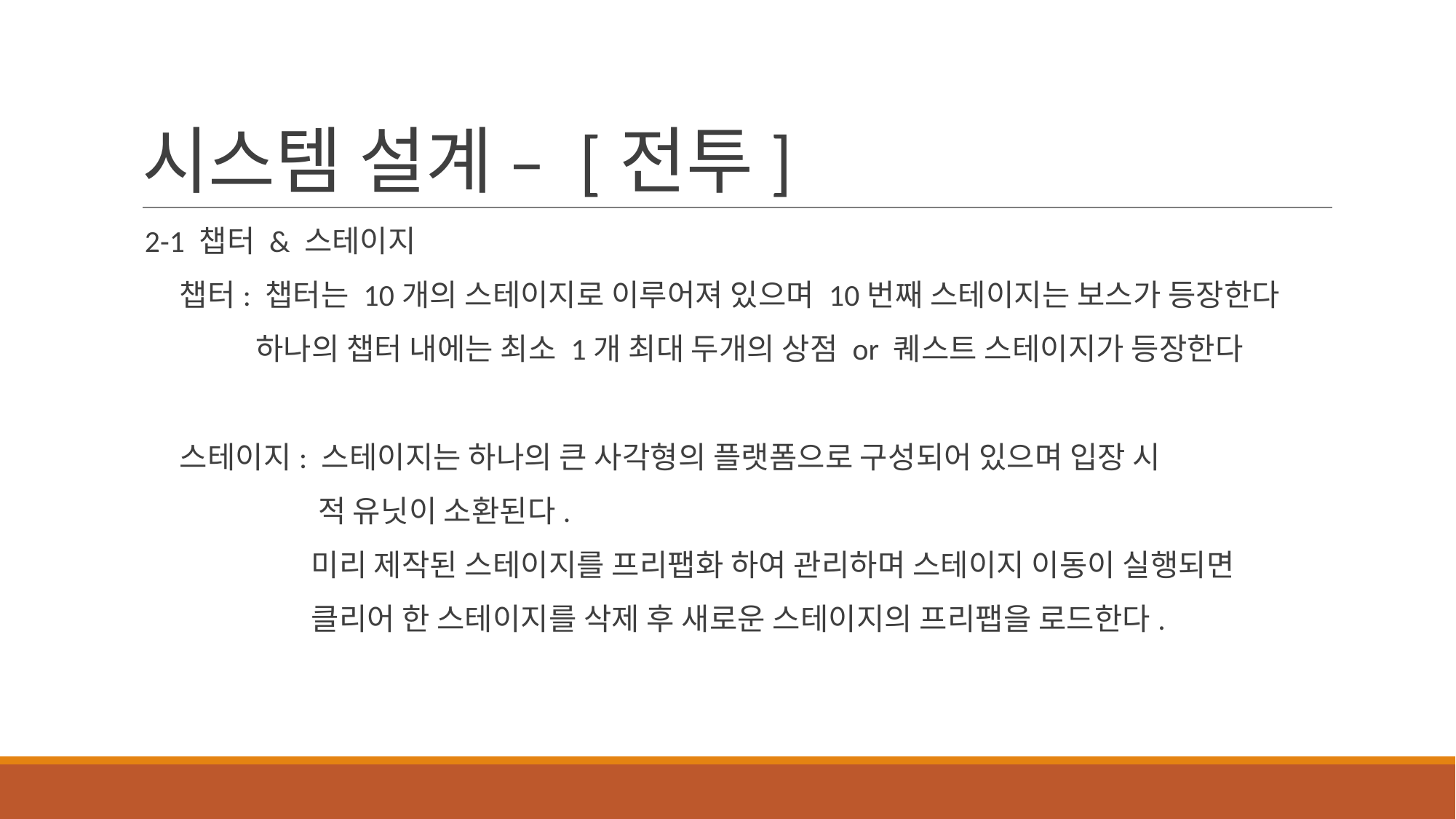

# 시스템 설계 – [전투]
  2-1 챕터 & 스테이지
      챕터: 챕터는 10개의 스테이지로 이루어져 있으며 10번째 스테이지는 보스가 등장한다
                 하나의 챕터 내에는 최소 1개 최대 두개의 상점 or 퀘스트 스테이지가 등장한다

      스테이지: 스테이지는 하나의 큰 사각형의 플랫폼으로 구성되어 있으며 입장 시
                          적 유닛이 소환된다.
                         미리 제작된 스테이지를 프리팹화 하여 관리하며 스테이지 이동이 실행되면
                         클리어 한 스테이지를 삭제 후 새로운 스테이지의 프리팹을 로드한다.